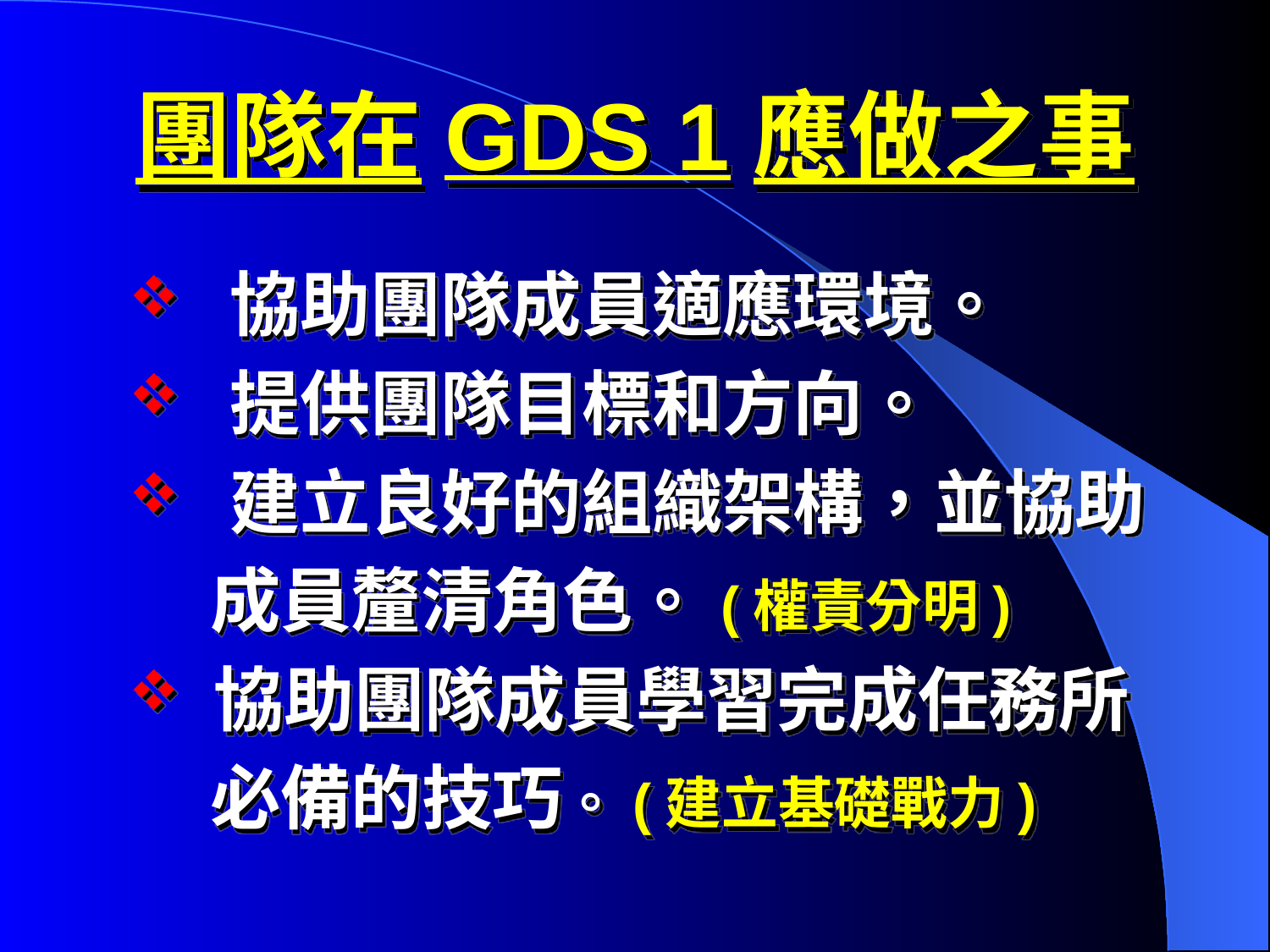

# 團隊在GDS 1應做之事
  協助團隊成員適應環境。
  提供團隊目標和方向。
  建立良好的組織架構，並協助
    成員釐清角色。(權責分明)
 協助團隊成員學習完成任務所
    必備的技巧。(建立基礎戰力)